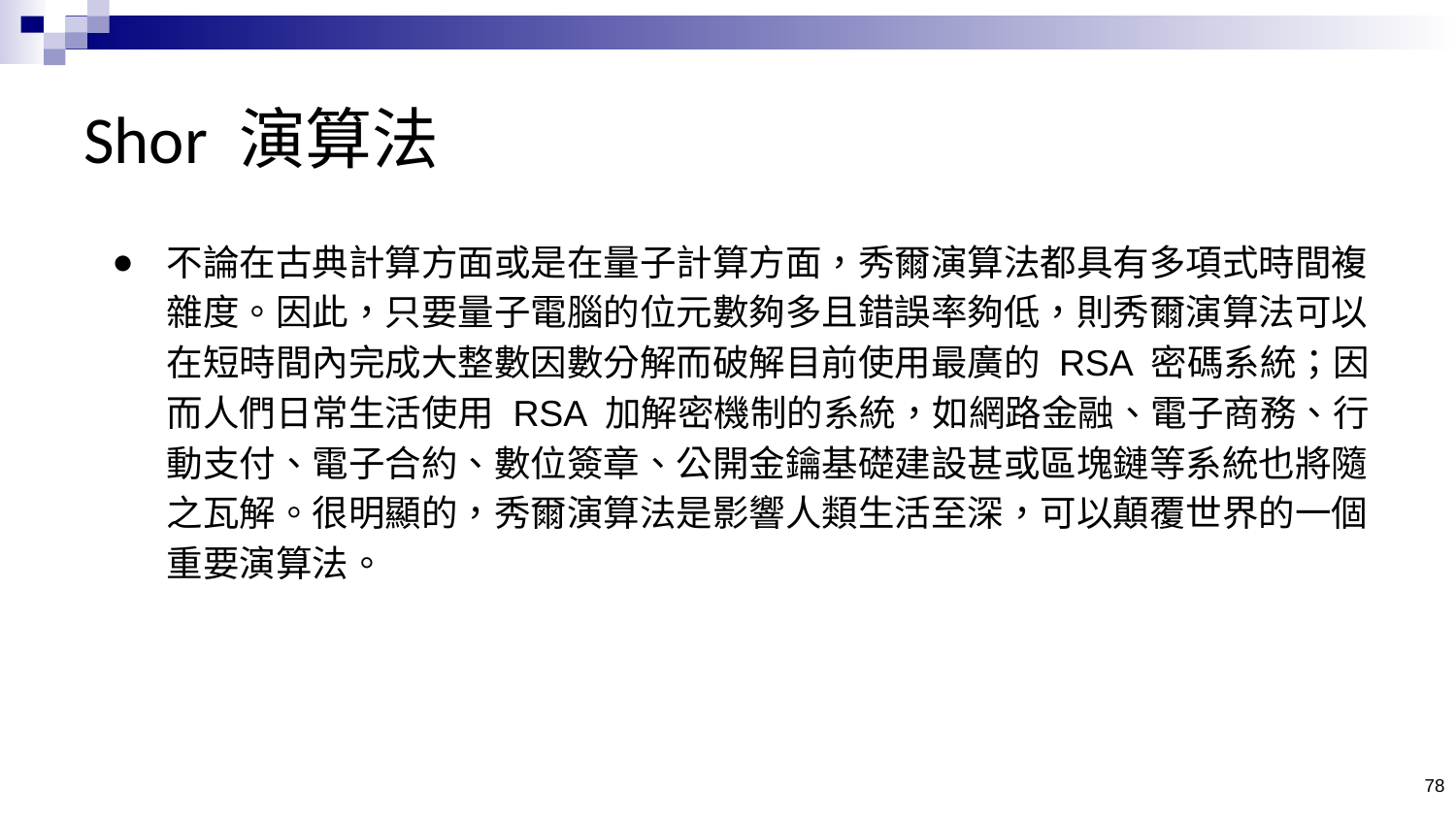

# Shor 演算法
不論在古典計算方面或是在量子計算方面，秀爾演算法都具有多項式時間複雜度。因此，只要量子電腦的位元數夠多且錯誤率夠低，則秀爾演算法可以在短時間內完成大整數因數分解而破解目前使用最廣的 RSA 密碼系統；因而人們日常生活使用 RSA 加解密機制的系統，如網路金融、電子商務、行動支付、電子合約、數位簽章、公開金鑰基礎建設甚或區塊鏈等系統也將隨之瓦解。很明顯的，秀爾演算法是影響人類生活至深，可以顛覆世界的一個重要演算法。
78